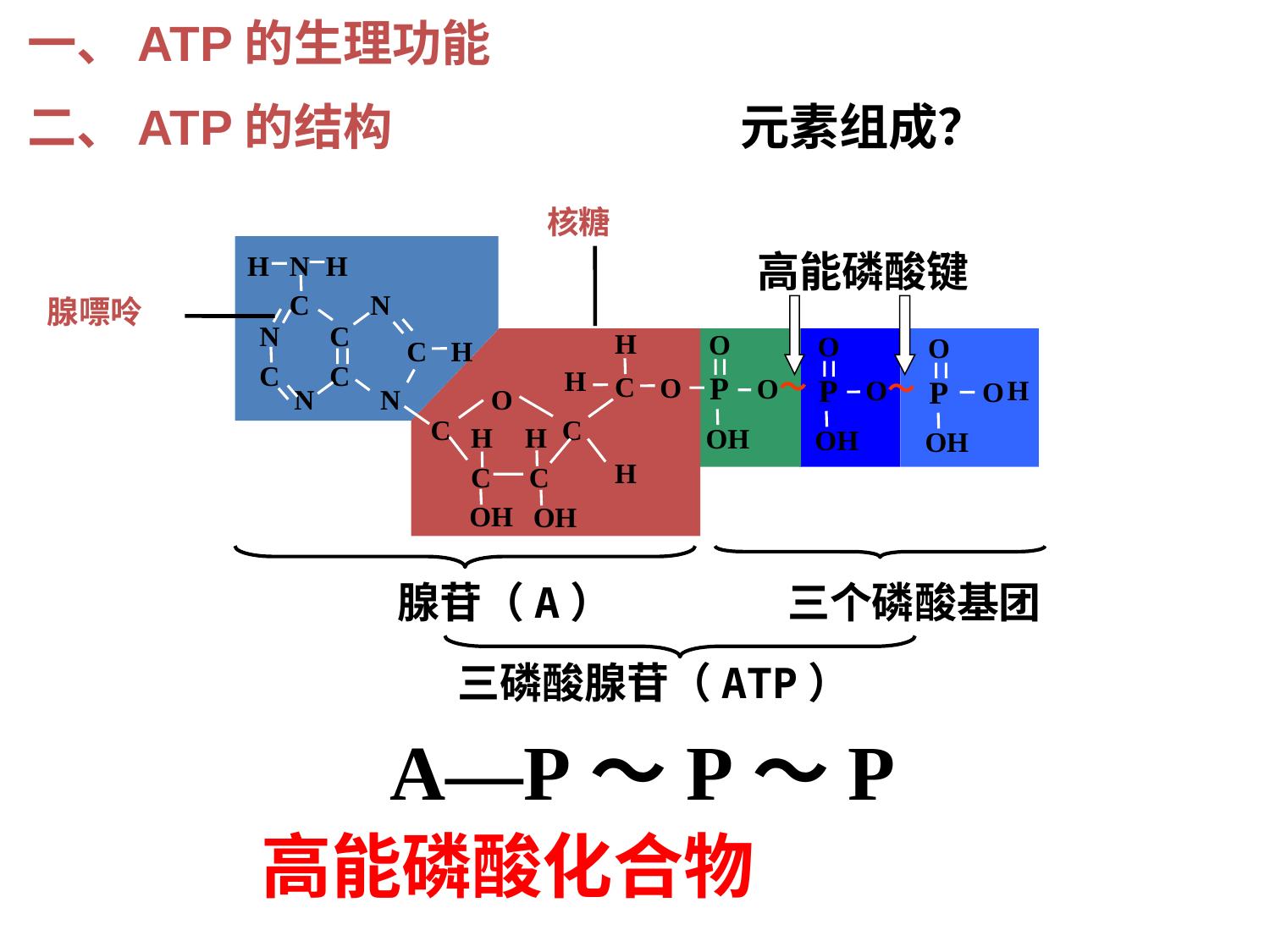

一、ATP的生理功能
二、ATP的结构
元素组成？
核糖

H
N
H

C
N

N
C

C
H

C
C

N
N

H

H
C
O

O

C
C
H
H

H
C
C

OH
OH
O

P
～
O

OH

O

P
～
O

OH

O

P
H
O

OH
高能磷酸键
腺嘌呤

腺苷（A）
三个磷酸基团
三磷酸腺苷（ATP）
A—P～P～P
高能磷酸化合物